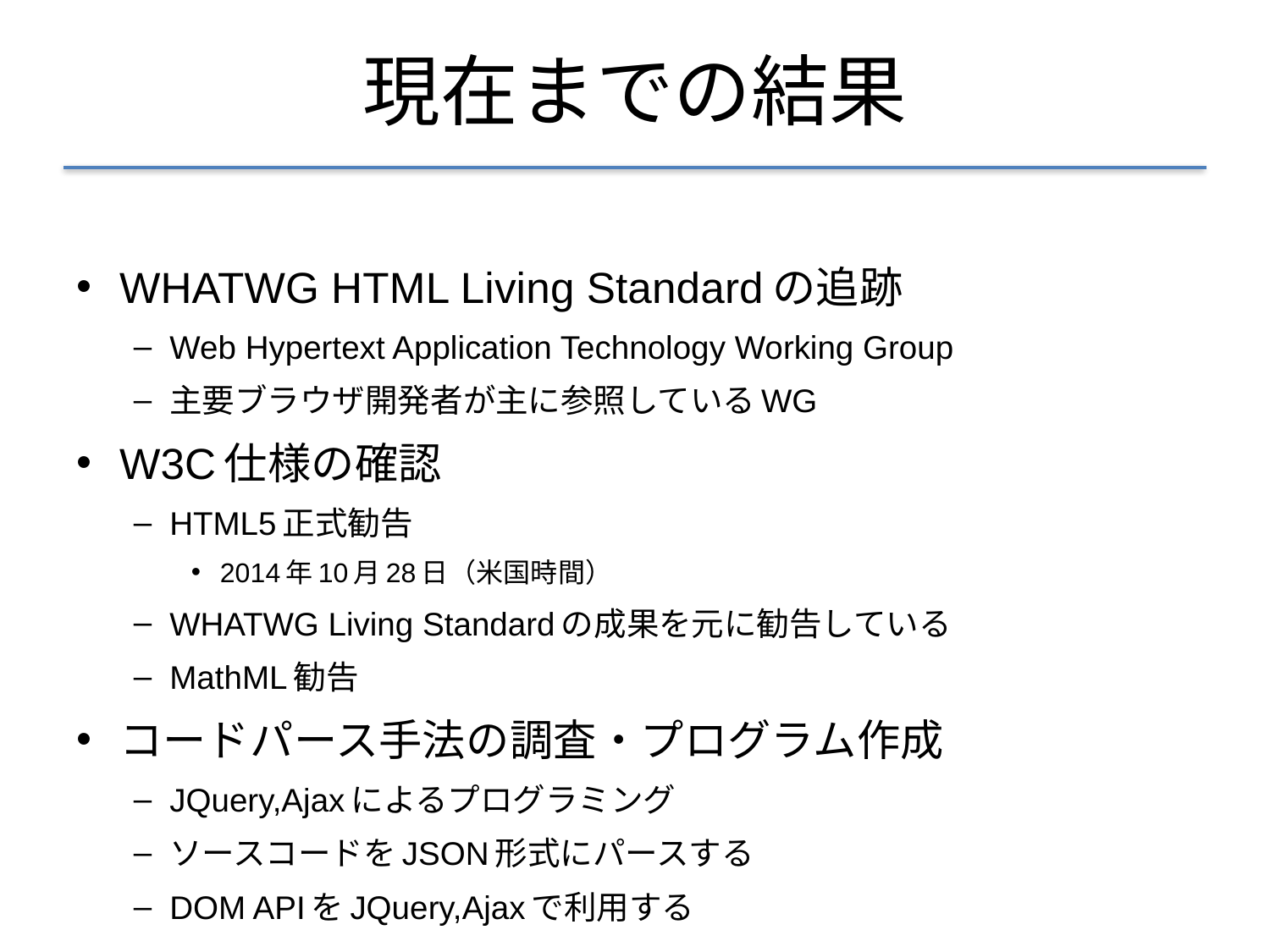

# 現在までの結果
WHATWG HTML Living Standardの追跡
Web Hypertext Application Technology Working Group
主要ブラウザ開発者が主に参照しているWG
W3C仕様の確認
HTML5正式勧告
2014年10月28日（米国時間）
WHATWG Living Standardの成果を元に勧告している
MathML勧告
コードパース手法の調査・プログラム作成
JQuery,Ajaxによるプログラミング
ソースコードをJSON形式にパースする
DOM APIをJQuery,Ajaxで利用する